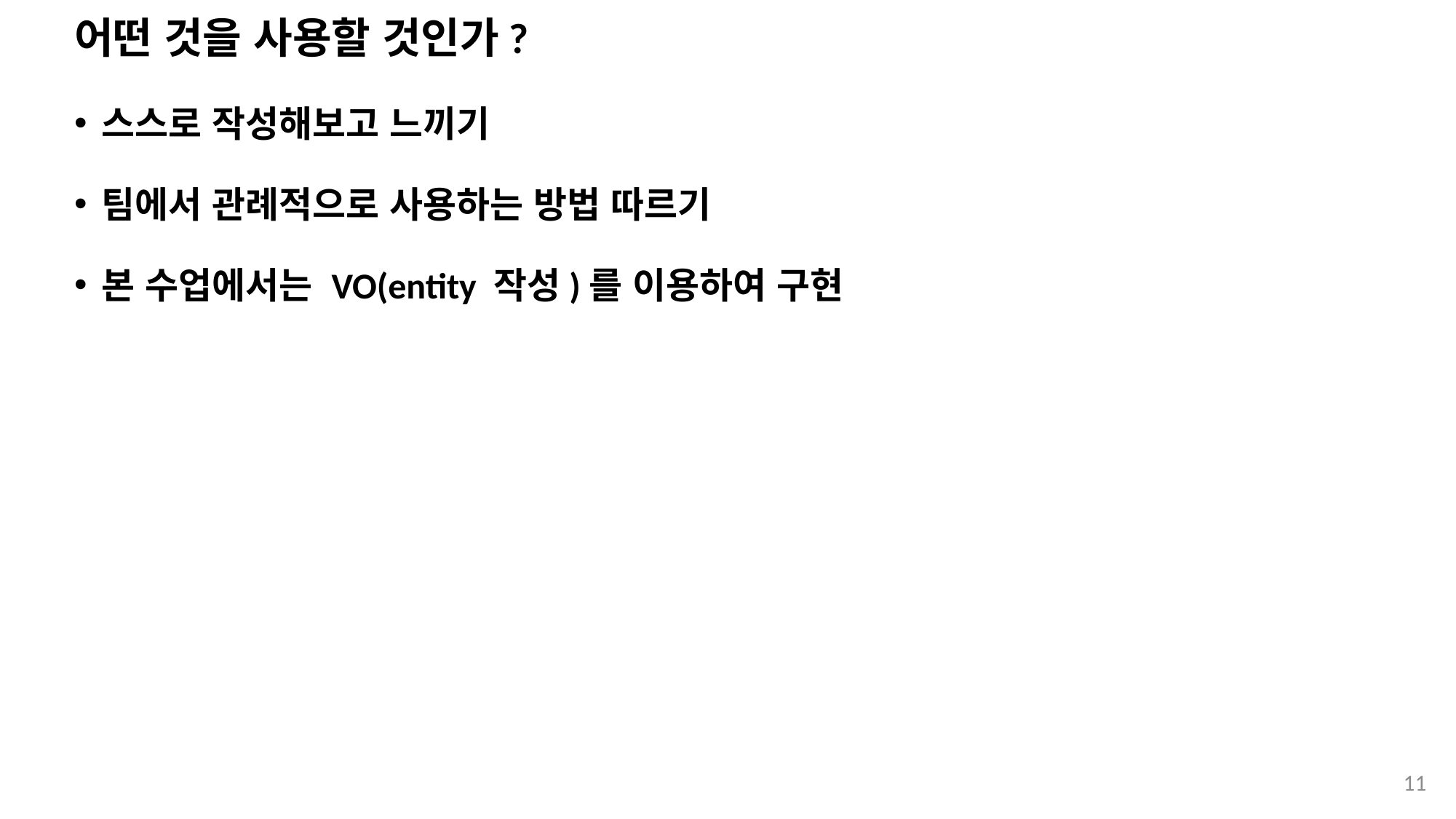

# 어떤 것을 사용할 것인가?
스스로 작성해보고 느끼기
팀에서 관례적으로 사용하는 방법 따르기
본 수업에서는 VO(entity 작성)를 이용하여 구현
11